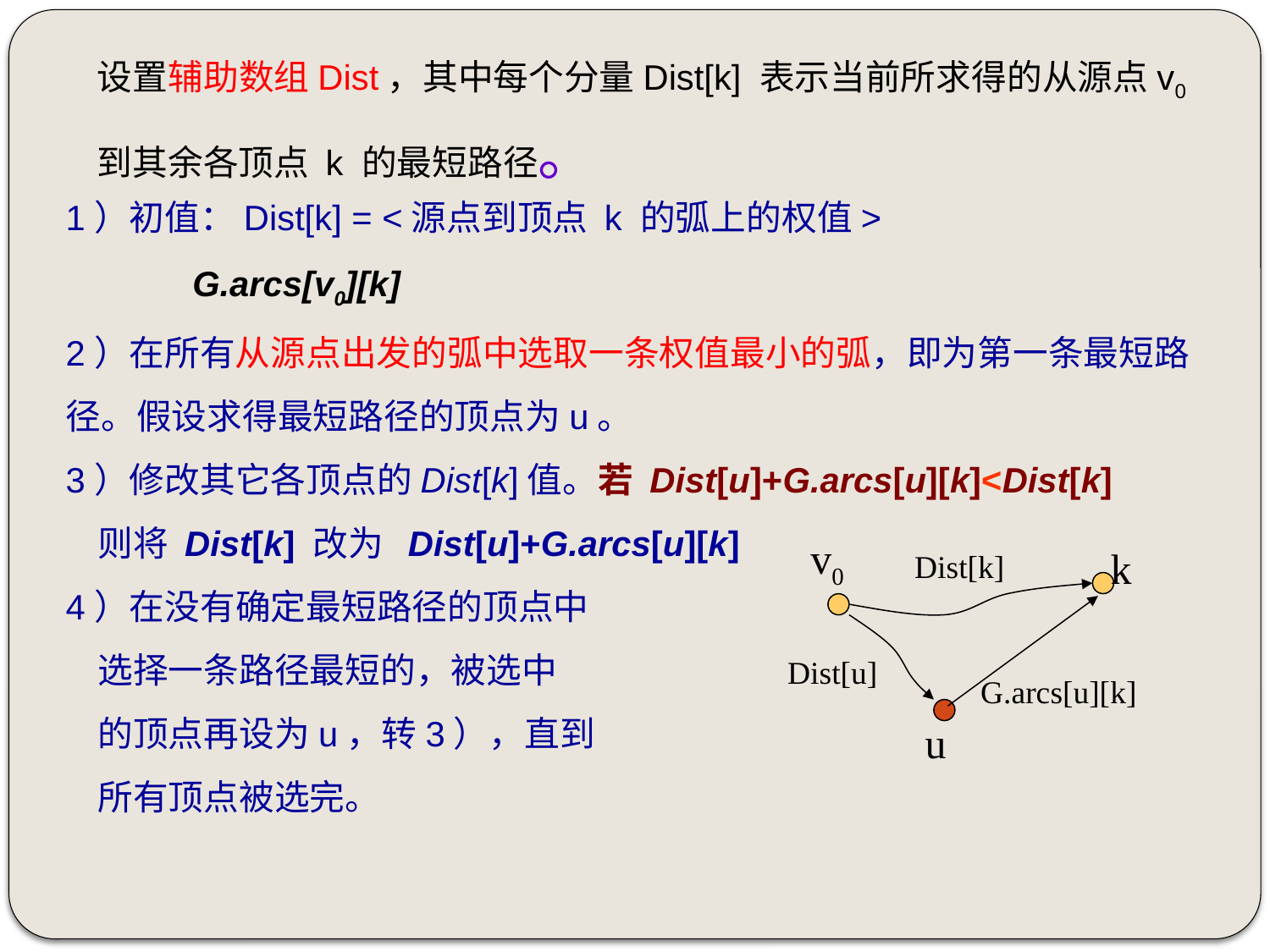

设置辅助数组Dist，其中每个分量Dist[k] 表示当前所求得的从源点v0到其余各顶点 k 的最短路径。
1）初值：Dist[k] = <源点到顶点 k 的弧上的权值>
             G.arcs[v0][k]
2）在所有从源点出发的弧中选取一条权值最小的弧，即为第一条最短路径。假设求得最短路径的顶点为u。
3）修改其它各顶点的Dist[k]值。若 Dist[u]+G.arcs[u][k]<Dist[k]
   则将 Dist[k] 改为  Dist[u]+G.arcs[u][k]
4）在没有确定最短路径的顶点中
   选择一条路径最短的，被选中
   的顶点再设为u，转3），直到
   所有顶点被选完。
v0
k
Dist[k]

Dist[u]
G.arcs[u][k]

u